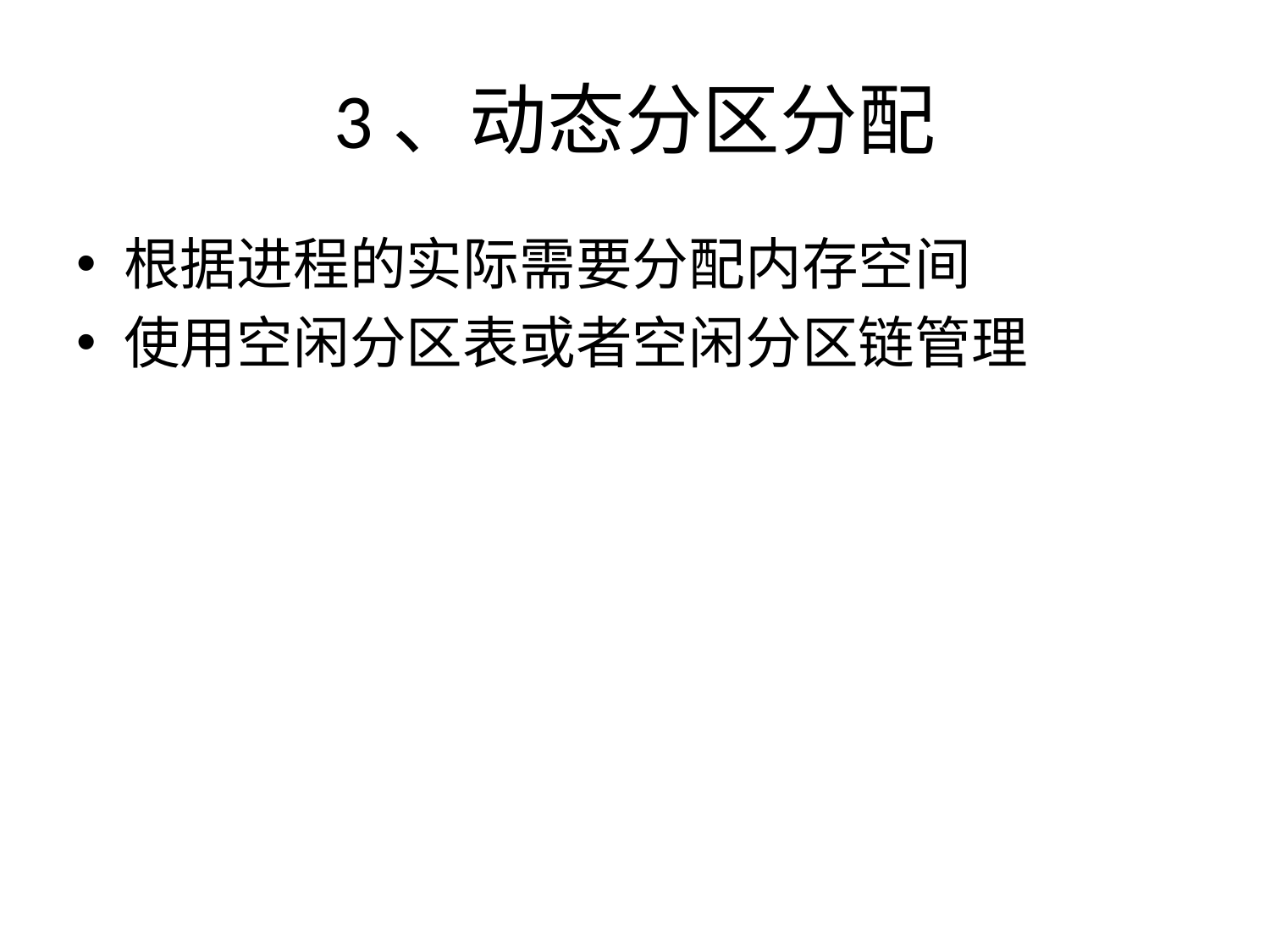

# 3、动态分区分配
根据进程的实际需要分配内存空间
使用空闲分区表或者空闲分区链管理